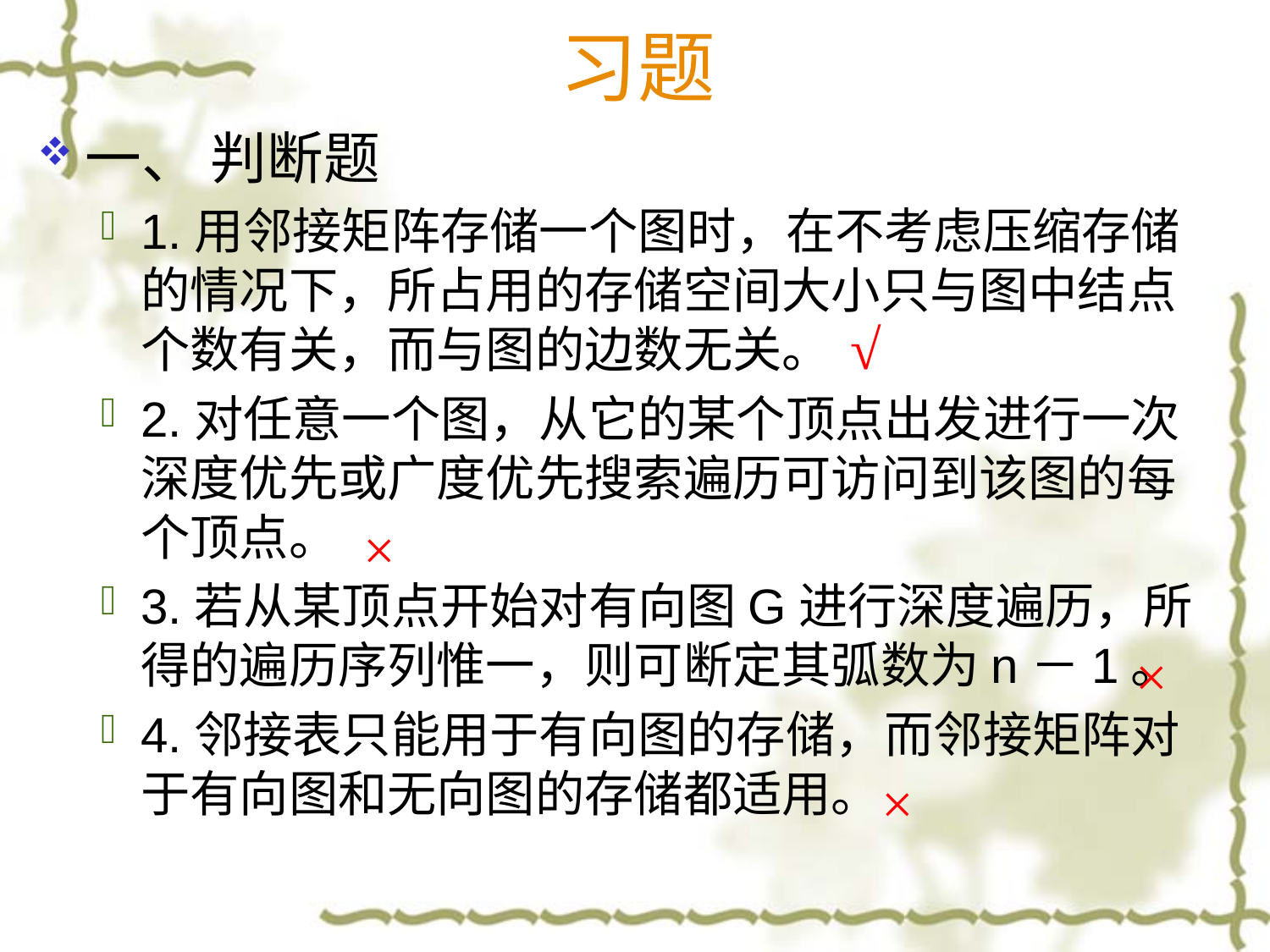

# 习题
一、 判断题
1.用邻接矩阵存储一个图时，在不考虑压缩存储的情况下，所占用的存储空间大小只与图中结点个数有关，而与图的边数无关。
2.对任意一个图，从它的某个顶点出发进行一次深度优先或广度优先搜索遍历可访问到该图的每个顶点。
3.若从某顶点开始对有向图G进行深度遍历，所得的遍历序列惟一，则可断定其弧数为n－1。
4.邻接表只能用于有向图的存储，而邻接矩阵对于有向图和无向图的存储都适用。

√
×
×
×